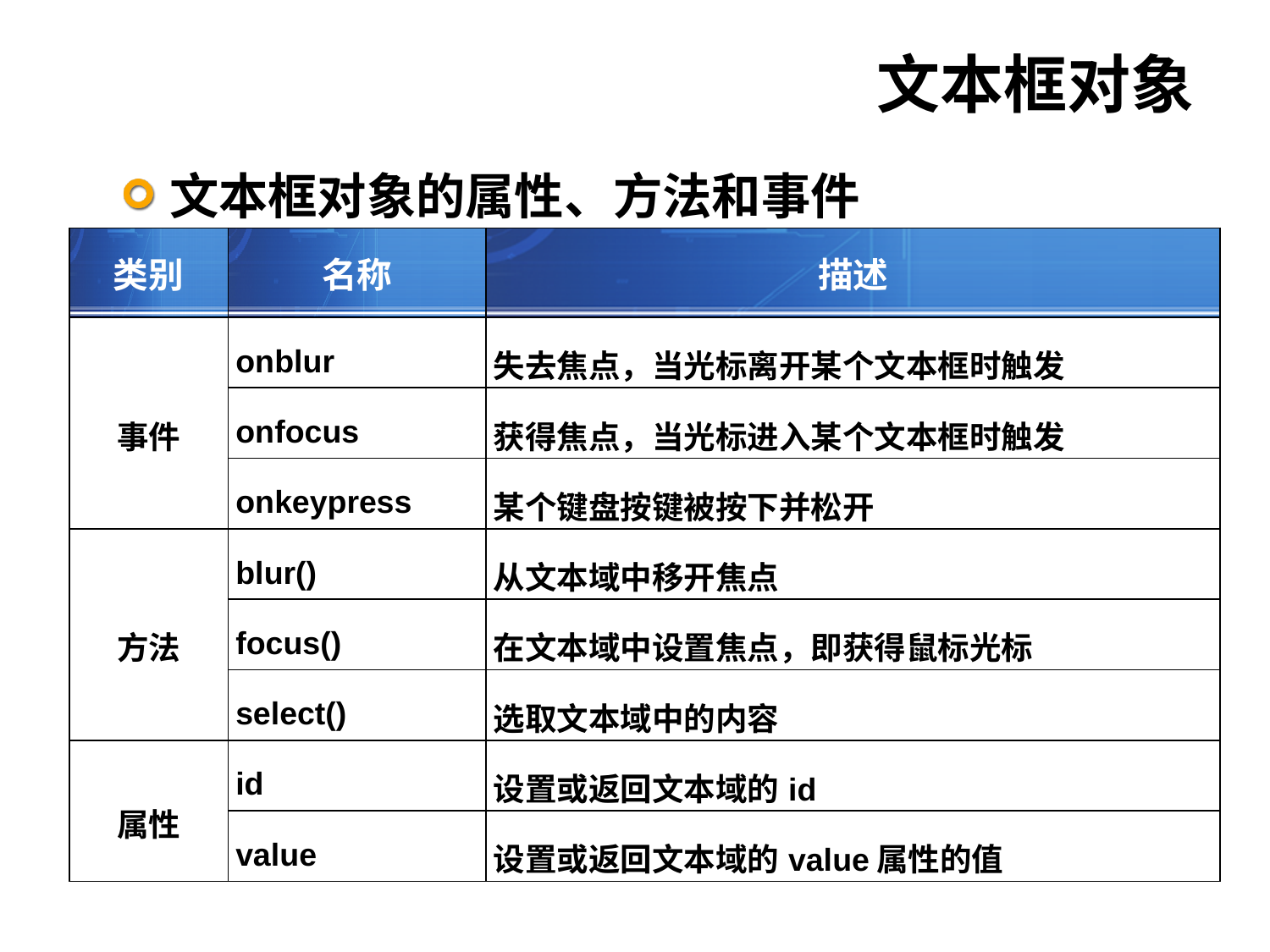

# 文本框对象
文本框对象的属性、方法和事件
| 类别 | 名称 | 描述 |
| --- | --- | --- |
| 事件 | onblur | 失去焦点，当光标离开某个文本框时触发 |
|  | onfocus | 获得焦点，当光标进入某个文本框时触发 |
|  | onkeypress | 某个键盘按键被按下并松开 |
| 方法 | blur() | 从文本域中移开焦点 |
|  | focus() | 在文本域中设置焦点，即获得鼠标光标 |
|  | select() | 选取文本域中的内容 |
| 属性 | id | 设置或返回文本域的id |
|  | value | 设置或返回文本域的value属性的值 |